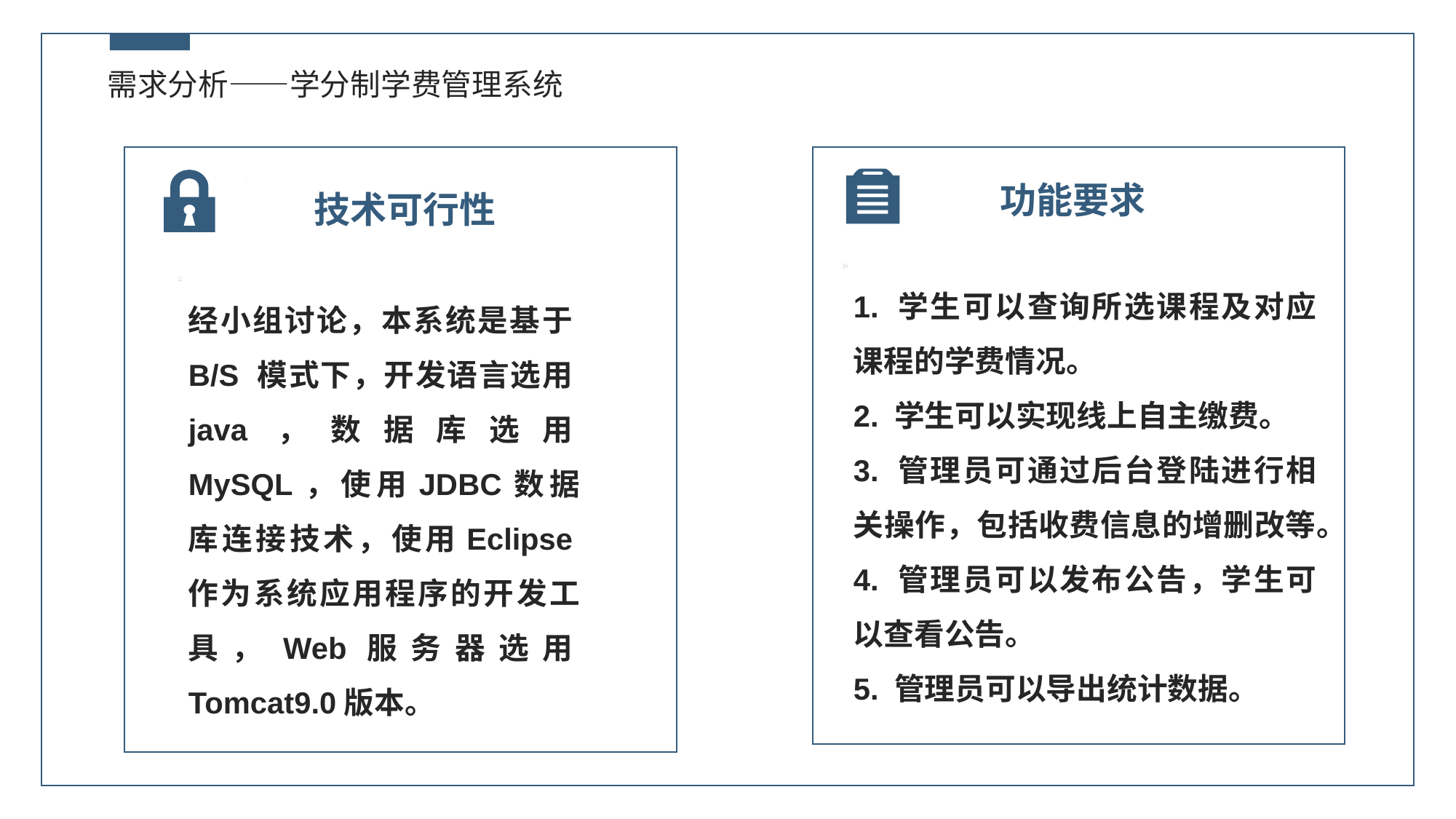

需求分析——学分制学费管理系统

功能要求

 技术可行性

1. 学生可以查询所选课程及对应课程的学费情况。
2. 学生可以实现线上自主缴费。
3. 管理员可通过后台登陆进行相关操作，包括收费信息的增删改等。
4. 管理员可以发布公告，学生可以查看公告。
5. 管理员可以导出统计数据。
经小组讨论，本系统是基于B/S 模式下，开发语言选用java，数据库选用MySQL，使用JDBC数据库连接技术，使用Eclipse作为系统应用程序的开发工具，Web服务器选用Tomcat9.0版本。